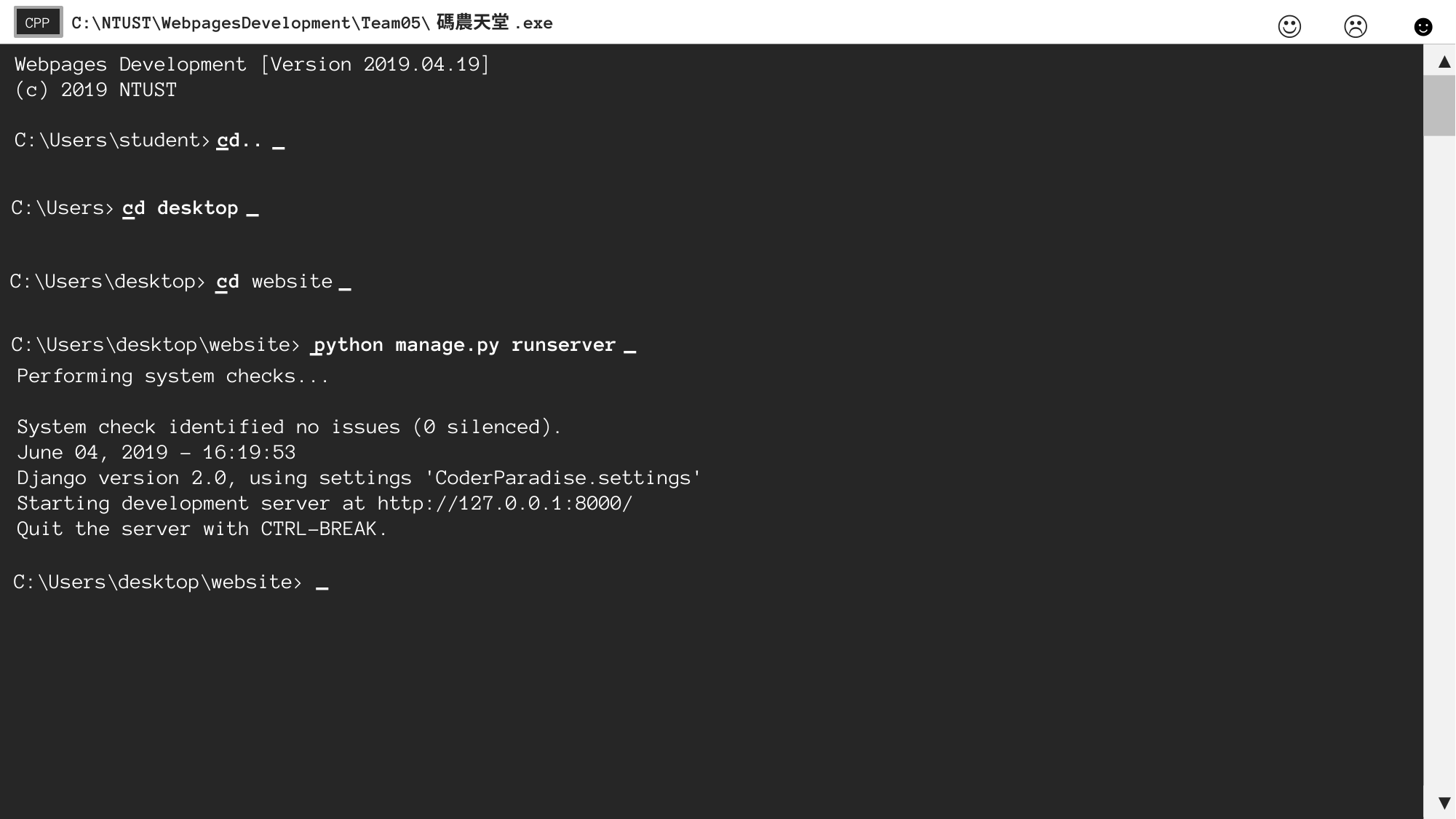

☻
☺
☹
C:\NTUST\WebpagesDevelopment\Team05\碼農天堂.exe
CPP
Webpages Development [Version 2019.04.19]
(c) 2019 NTUST

C:\Users\student>

▲

_
_
cd..
_
_
cd desktop
C:\Users>

_
_
C:\Users\desktop>
cd website

_
_
C:\Users\desktop\website>
python manage.py runserver

Performing system checks...

System check identified no issues (0 silenced).
June 04, 2019 - 16:19:53
Django version 2.0, using settings 'CoderParadise.settings'
Starting development server at http://127.0.0.1:8000/
Quit the server with CTRL-BREAK.
_
C:\Users\desktop\website>
▼